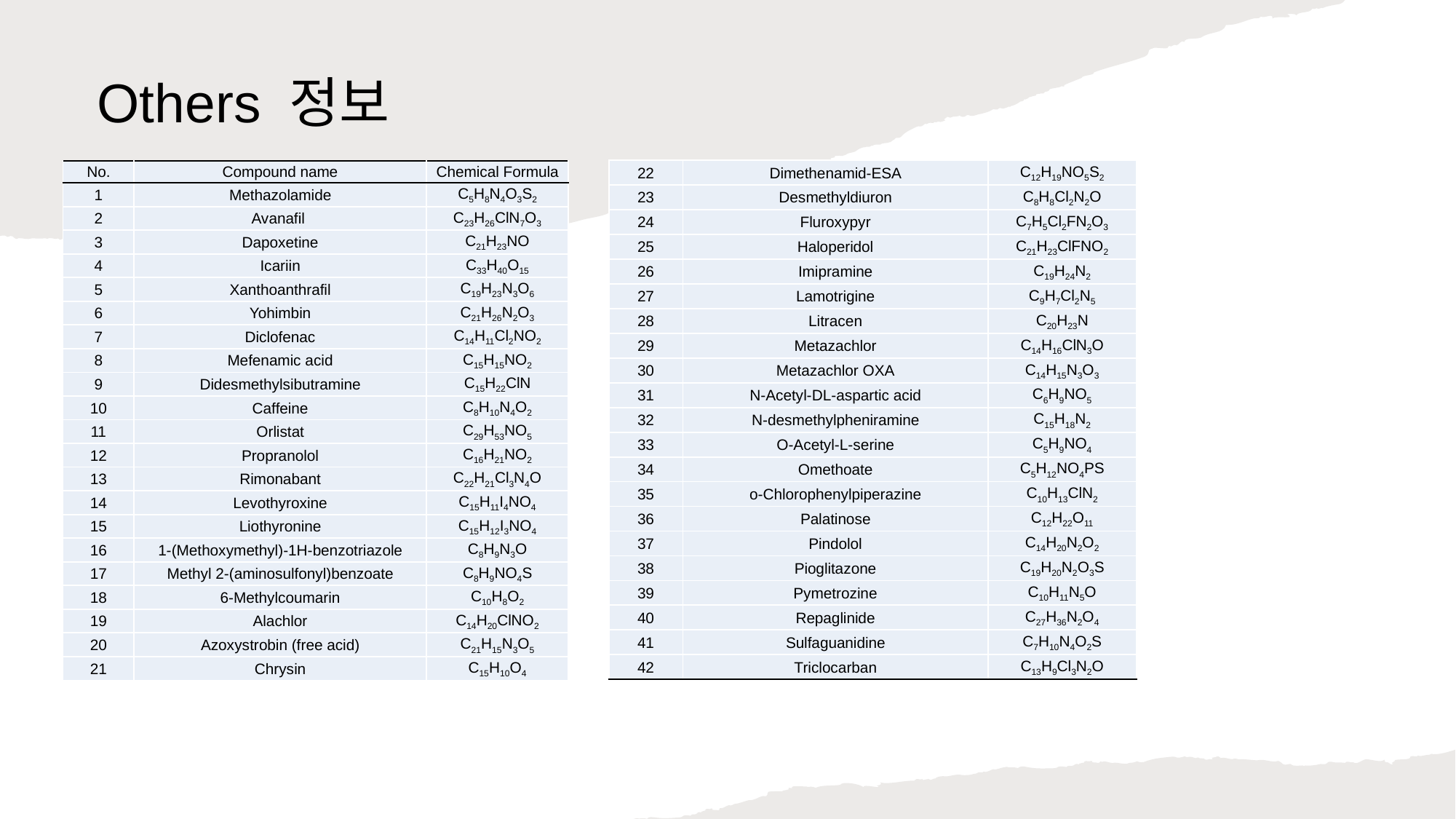

# Others 정보
| 22 | Dimethenamid-ESA | C12H19NO5S2 |
| --- | --- | --- |
| 23 | Desmethyldiuron | C8H8Cl2N2O |
| 24 | Fluroxypyr | C7H5Cl2FN2O3 |
| 25 | Haloperidol | C21H23ClFNO2 |
| 26 | Imipramine | C19H24N2 |
| 27 | Lamotrigine | C9H7Cl2N5 |
| 28 | Litracen | C20H23N |
| 29 | Metazachlor | C14H16ClN3O |
| 30 | Metazachlor OXA | C14H15N3O3 |
| 31 | N-Acetyl-DL-aspartic acid | C6H9NO5 |
| 32 | N-desmethylpheniramine | C15H18N2 |
| 33 | O-Acetyl-L-serine | C5H9NO4 |
| 34 | Omethoate | C5H12NO4PS |
| 35 | o-Chlorophenylpiperazine | C10H13ClN2 |
| 36 | Palatinose | C12H22O11 |
| 37 | Pindolol | C14H20N2O2 |
| 38 | Pioglitazone | C19H20N2O3S |
| 39 | Pymetrozine | C10H11N5O |
| 40 | Repaglinide | C27H36N2O4 |
| 41 | Sulfaguanidine | C7H10N4O2S |
| 42 | Triclocarban | C13H9Cl3N2O |
| No. | Compound name | Chemical Formula |
| --- | --- | --- |
| 1 | Methazolamide | C5H8N4O3S2 |
| 2 | Avanafil | C23H26ClN7O3 |
| 3 | Dapoxetine | C21H23NO |
| 4 | Icariin | C33H40O15 |
| 5 | Xanthoanthrafil | C19H23N3O6 |
| 6 | Yohimbin | C21H26N2O3 |
| 7 | Diclofenac | C14H11Cl2NO2 |
| 8 | Mefenamic acid | C15H15NO2 |
| 9 | Didesmethylsibutramine | C15H22ClN |
| 10 | Caffeine | C8H10N4O2 |
| 11 | Orlistat | C29H53NO5 |
| 12 | Propranolol | C16H21NO2 |
| 13 | Rimonabant | C22H21Cl3N4O |
| 14 | Levothyroxine | C15H11I4NO4 |
| 15 | Liothyronine | C15H12I3NO4 |
| 16 | 1-(Methoxymethyl)-1H-benzotriazole | C8H9N3O |
| 17 | Methyl 2-(aminosulfonyl)benzoate | C8H9NO4S |
| 18 | 6-Methylcoumarin | C10H8O2 |
| 19 | Alachlor | C14H20ClNO2 |
| 20 | Azoxystrobin (free acid) | C21H15N3O5 |
| 21 | Chrysin | C15H10O4 |